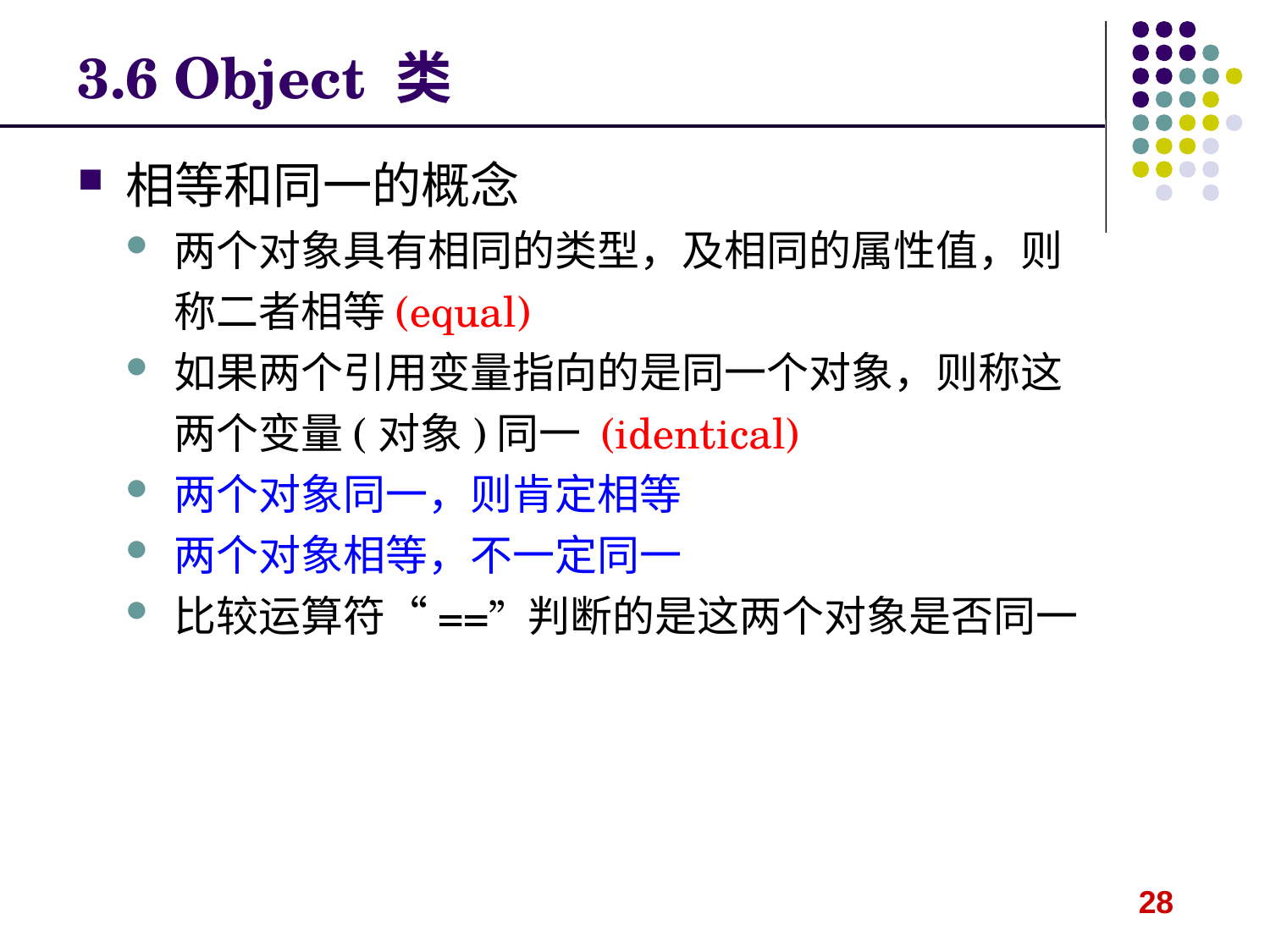

# 3.6 Object 类
相等和同一的概念
两个对象具有相同的类型，及相同的属性值，则称二者相等(equal)
如果两个引用变量指向的是同一个对象，则称这两个变量(对象)同一 (identical)
两个对象同一，则肯定相等
两个对象相等，不一定同一
比较运算符“==” 判断的是这两个对象是否同一